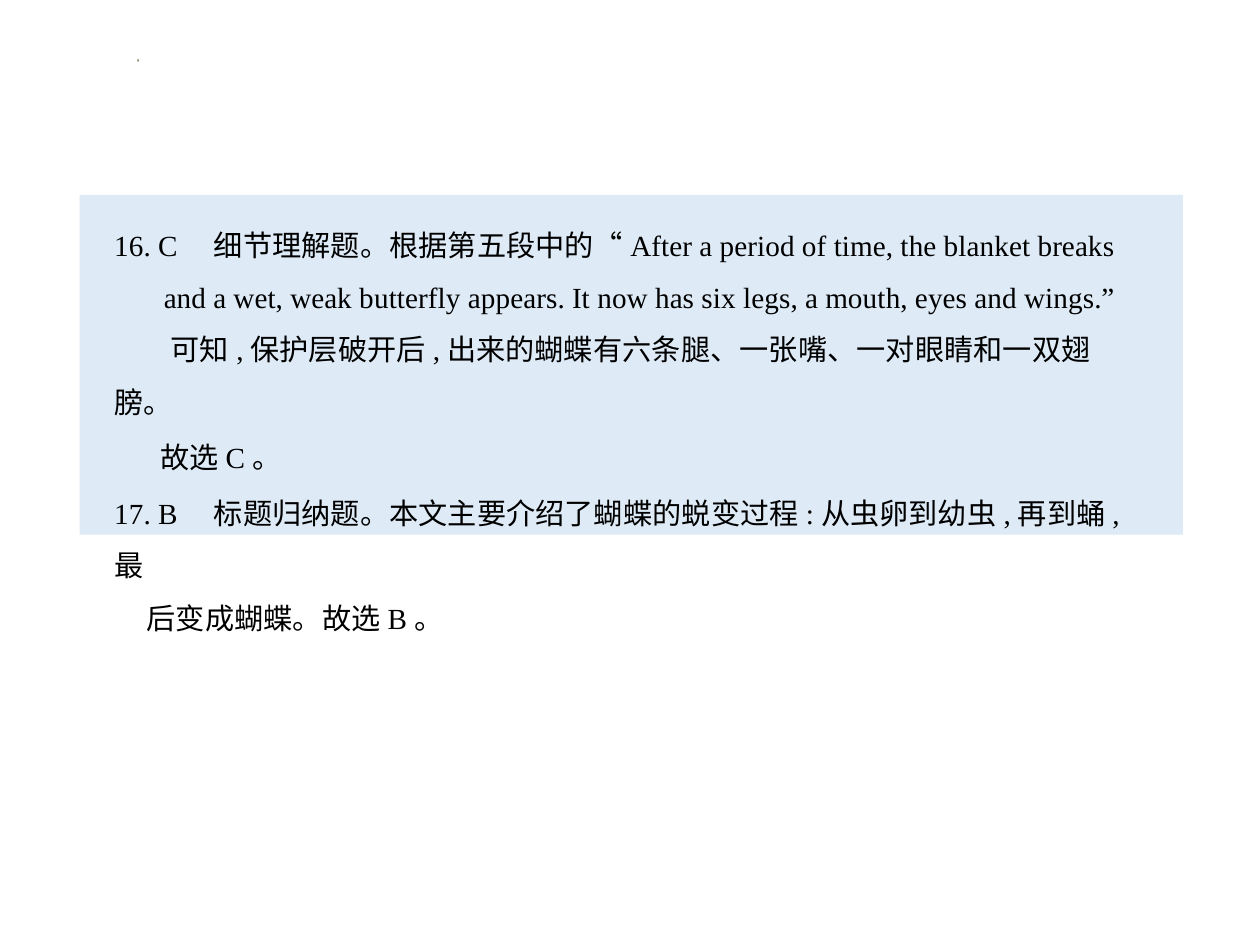

16. C　细节理解题。根据第五段中的“After a period of time, the blanket breaks
      and a wet, weak butterfly appears. It now has six legs, a mouth, eyes and wings.”
      可知,保护层破开后,出来的蝴蝶有六条腿、一张嘴、一对眼睛和一双翅膀。
      故选C。
17. B　标题归纳题。本文主要介绍了蝴蝶的蜕变过程:从虫卵到幼虫,再到蛹,最
     后变成蝴蝶。故选B。